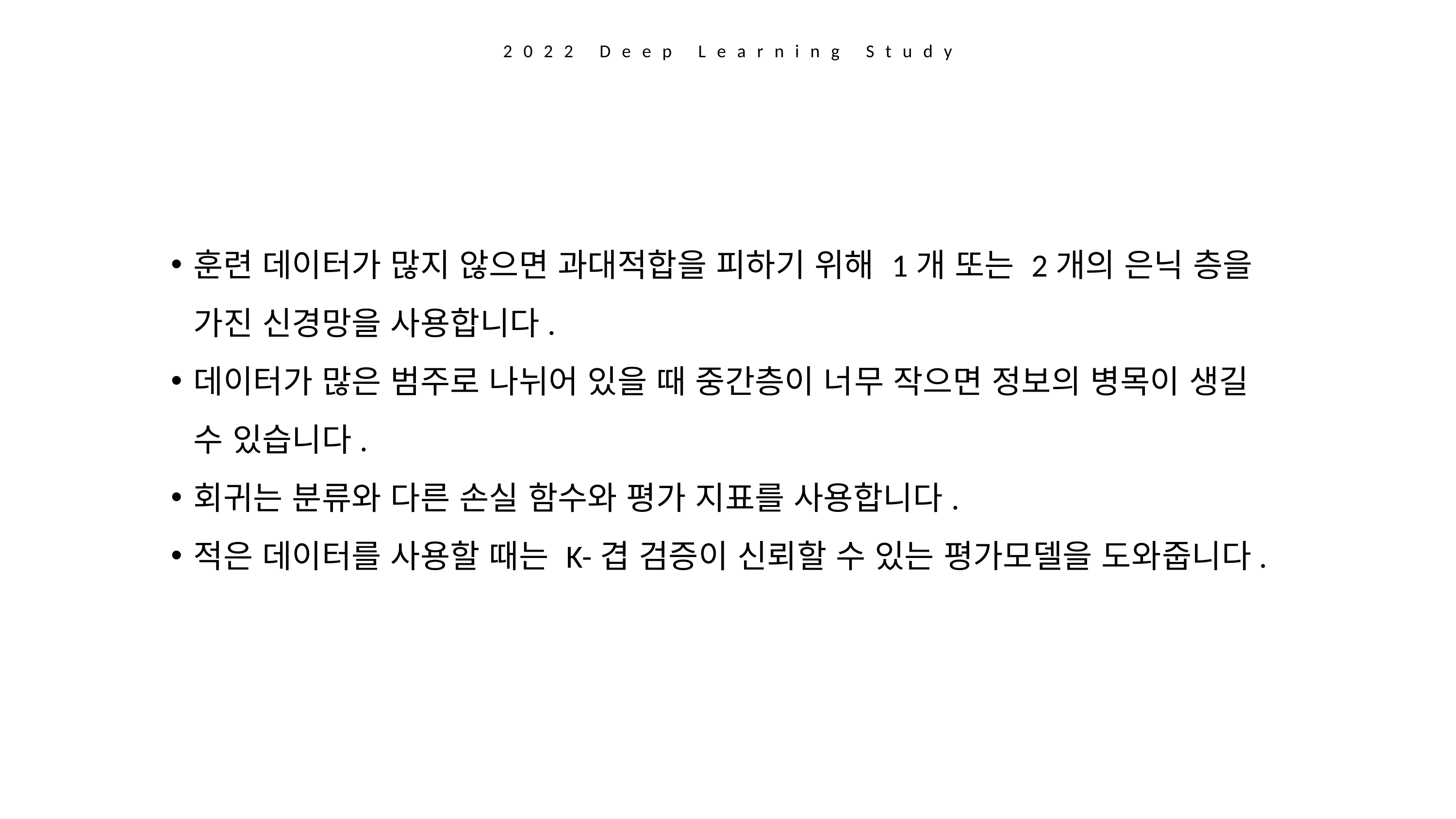

2022 Deep Learning Study
훈련 데이터가 많지 않으면 과대적합을 피하기 위해 1개 또는 2개의 은닉 층을 가진 신경망을 사용합니다.
데이터가 많은 범주로 나뉘어 있을 때 중간층이 너무 작으면 정보의 병목이 생길 수 있습니다.
회귀는 분류와 다른 손실 함수와 평가 지표를 사용합니다.
적은 데이터를 사용할 때는 K-겹 검증이 신뢰할 수 있는 평가모델을 도와줍니다.